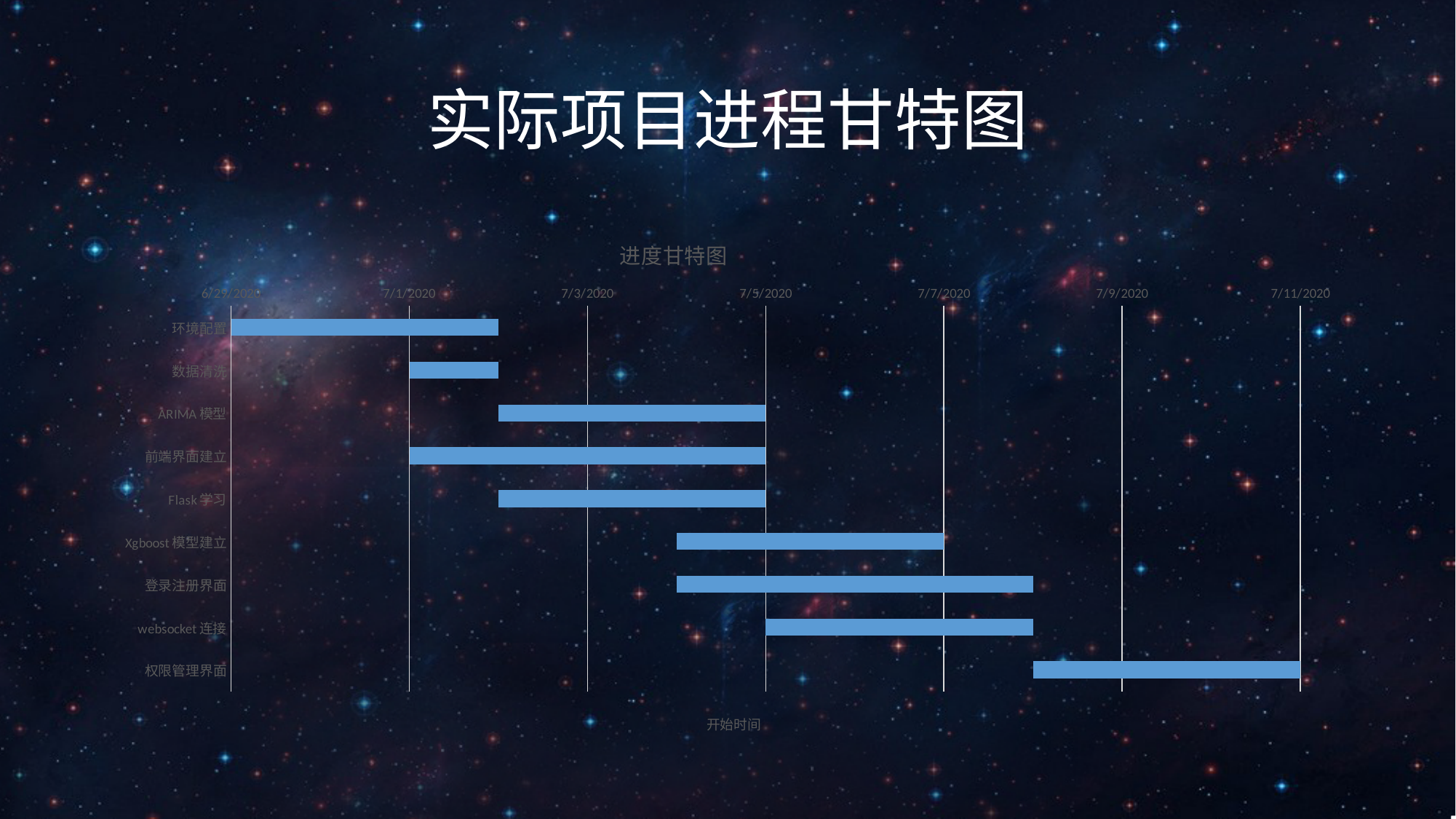

# 实际项目进程甘特图

### Chart: 进度甘特图

| Category | 开始时间 | 持续时间 |
|---|---|---|
| 环境配置 | 44011.0 | 3.0 |
| 数据清洗 | 44013.0 | 1.0 |
| ARIMA模型 | 44014.0 | 3.0 |
| 前端界面建立 | 44013.0 | 4.0 |
| Flask学习 | 44014.0 | 3.0 |
| Xgboost模型建立 | 44016.0 | 3.0 |
| 登录注册界面 | 44016.0 | 4.0 |
| websocket连接 | 44017.0 | 3.0 |
| 权限管理界面 | 44020.0 | 3.0 |